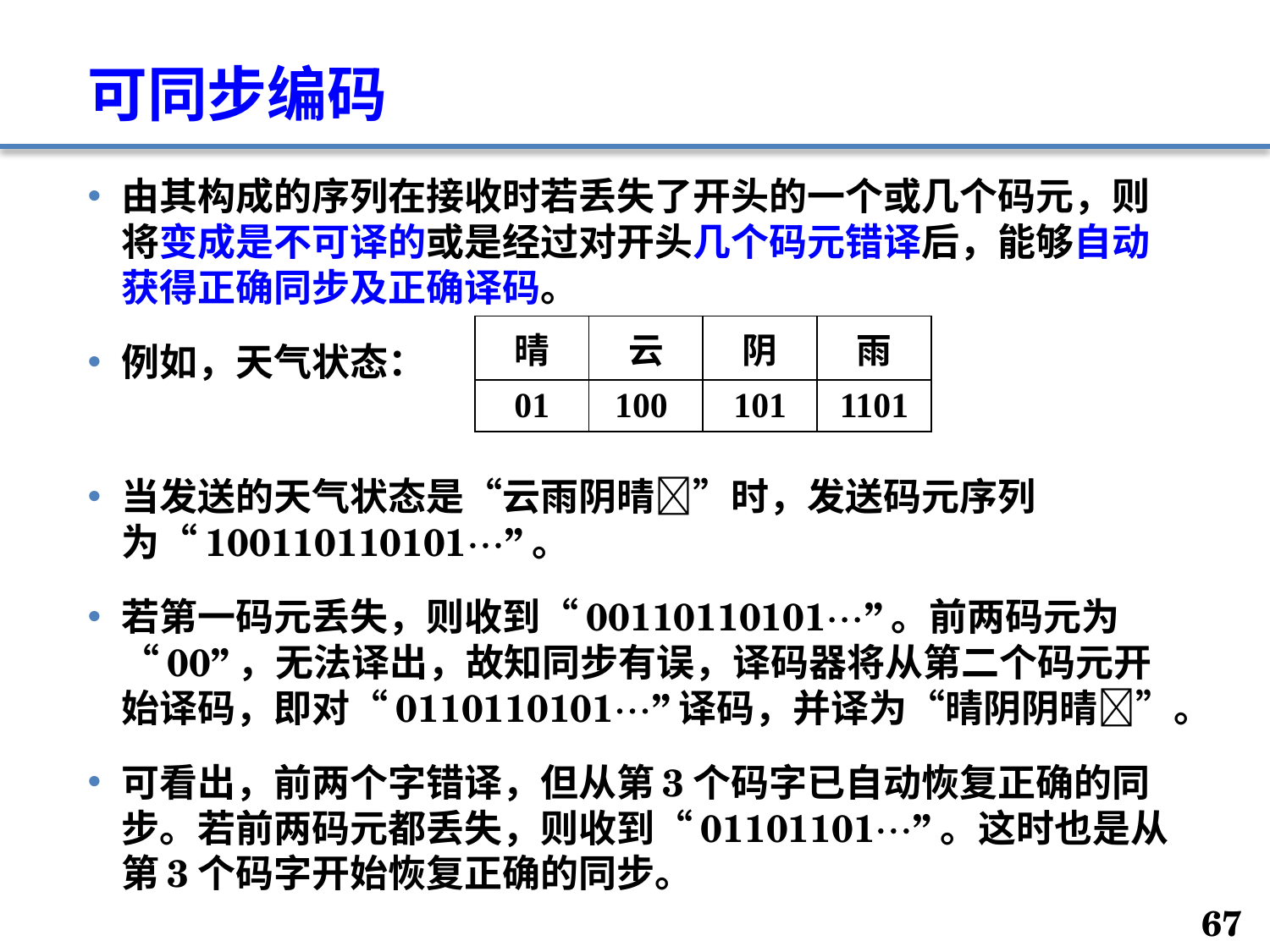

# 可同步编码
由其构成的序列在接收时若丢失了开头的一个或几个码元，则将变成是不可译的或是经过对开头几个码元错译后，能够自动获得正确同步及正确译码。
例如，天气状态：

当发送的天气状态是“云雨阴晴…”时，发送码元序列为“100110110101…”。
若第一码元丢失，则收到“00110110101…”。前两码元为“00”，无法译出，故知同步有误，译码器将从第二个码元开始译码，即对“0110110101…”译码，并译为“晴阴阴晴…”。
可看出，前两个字错译，但从第3个码字已自动恢复正确的同步。若前两码元都丢失，则收到“01101101…”。这时也是从第3个码字开始恢复正确的同步。
| 晴 | 云 | 阴 | 雨 |
| --- | --- | --- | --- |
| 01 | 100 | 101 | 1101 |
67